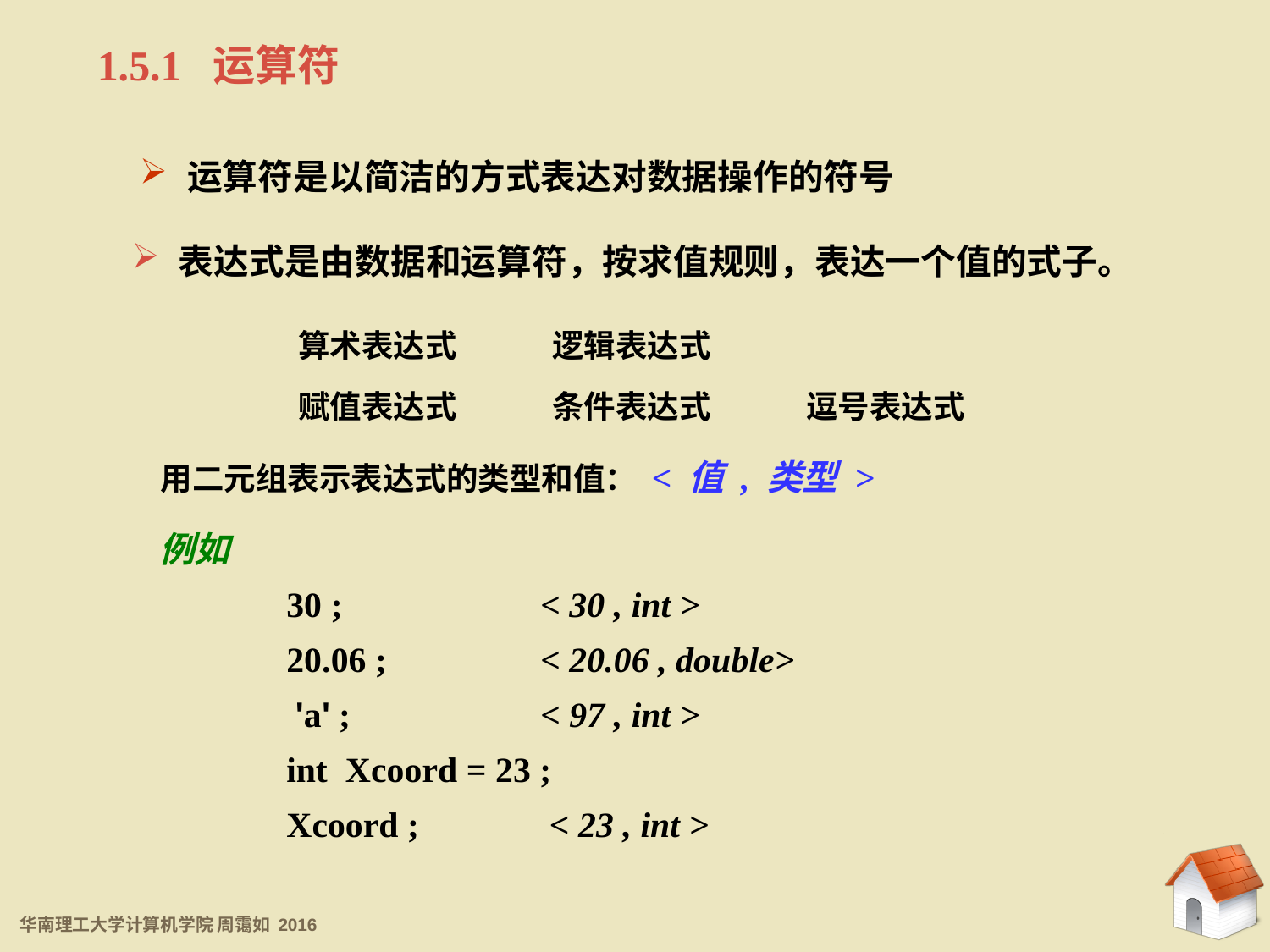

1.5.1  运算符
运算符是以简洁的方式表达对数据操作的符号
 表达式是由数据和运算符，按求值规则，表达一个值的式子。
算术表达式	逻辑表达式
赋值表达式	条件表达式	逗号表达式
用二元组表示表达式的类型和值： < 值 , 类型 >
例如
	30 ;		< 30 , int >
	20.06 ;  		< 20.06 , double>
	 'a' ;		< 97 , int >
	int  Xcoord = 23 ;
	Xcoord ;	 < 23 , int >